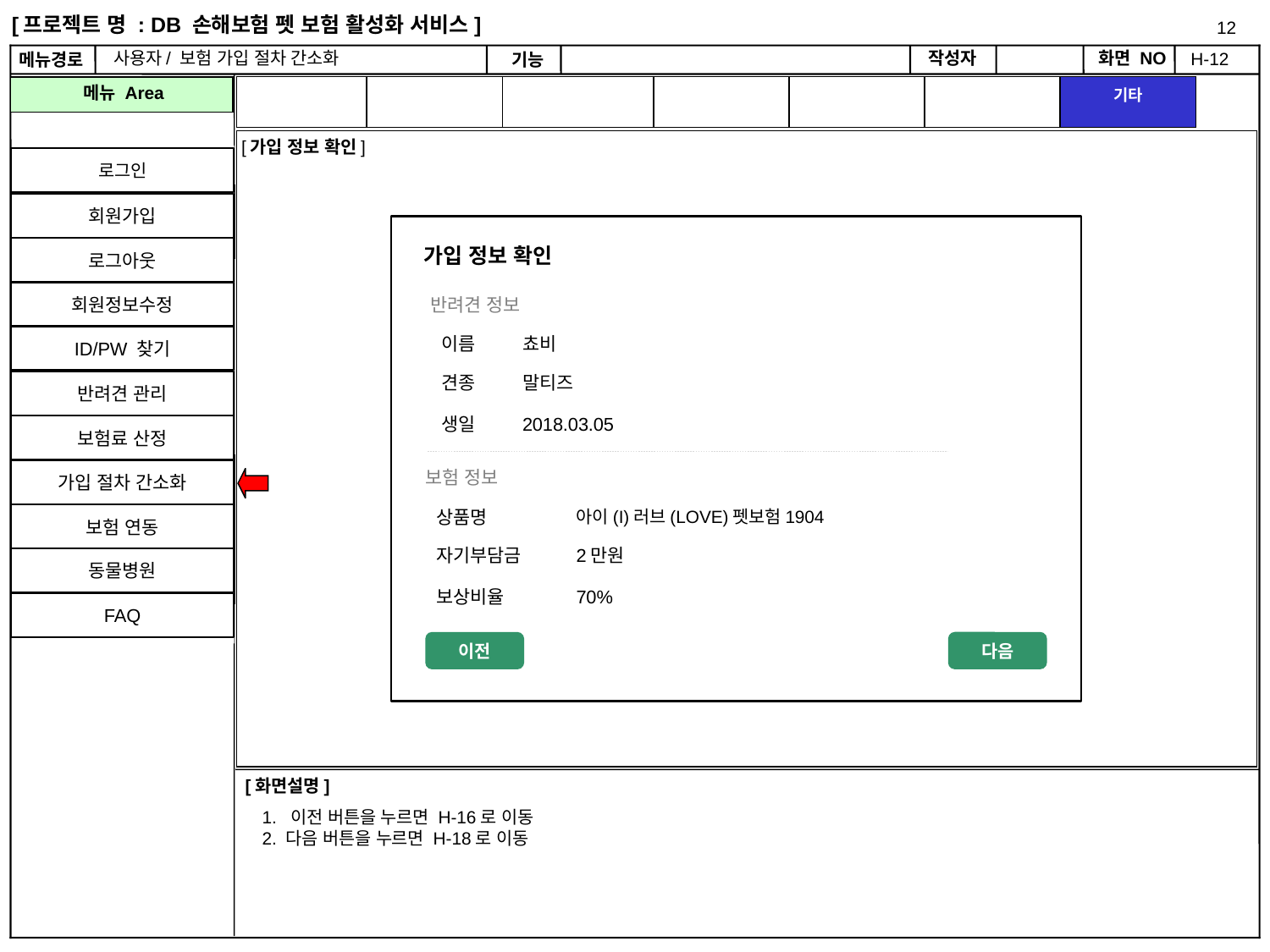

[프로젝트 명 : DB 손해보험 펫 보험 활성화 서비스]
12
사용자/ 보험 가입 절차 간소화
H-12

[가입 정보 확인]

로그인
회원가입

가입 정보 확인
로그아웃
회원정보수정
반려견 정보
ID/PW 찾기
이름
쵸비
견종
말티즈
반려견 관리

생일
2018.03.05
보험료 산정
보험 정보
가입 절차 간소화

상품명
아이(I)러브(LOVE)펫보험1904
보험 연동
자기부담금
2만원
동물병원
보상비율
70%
FAQ
다음
이전
1.  이전 버튼을 누르면 H-16로 이동
2. 다음 버튼을 누르면 H-18로 이동